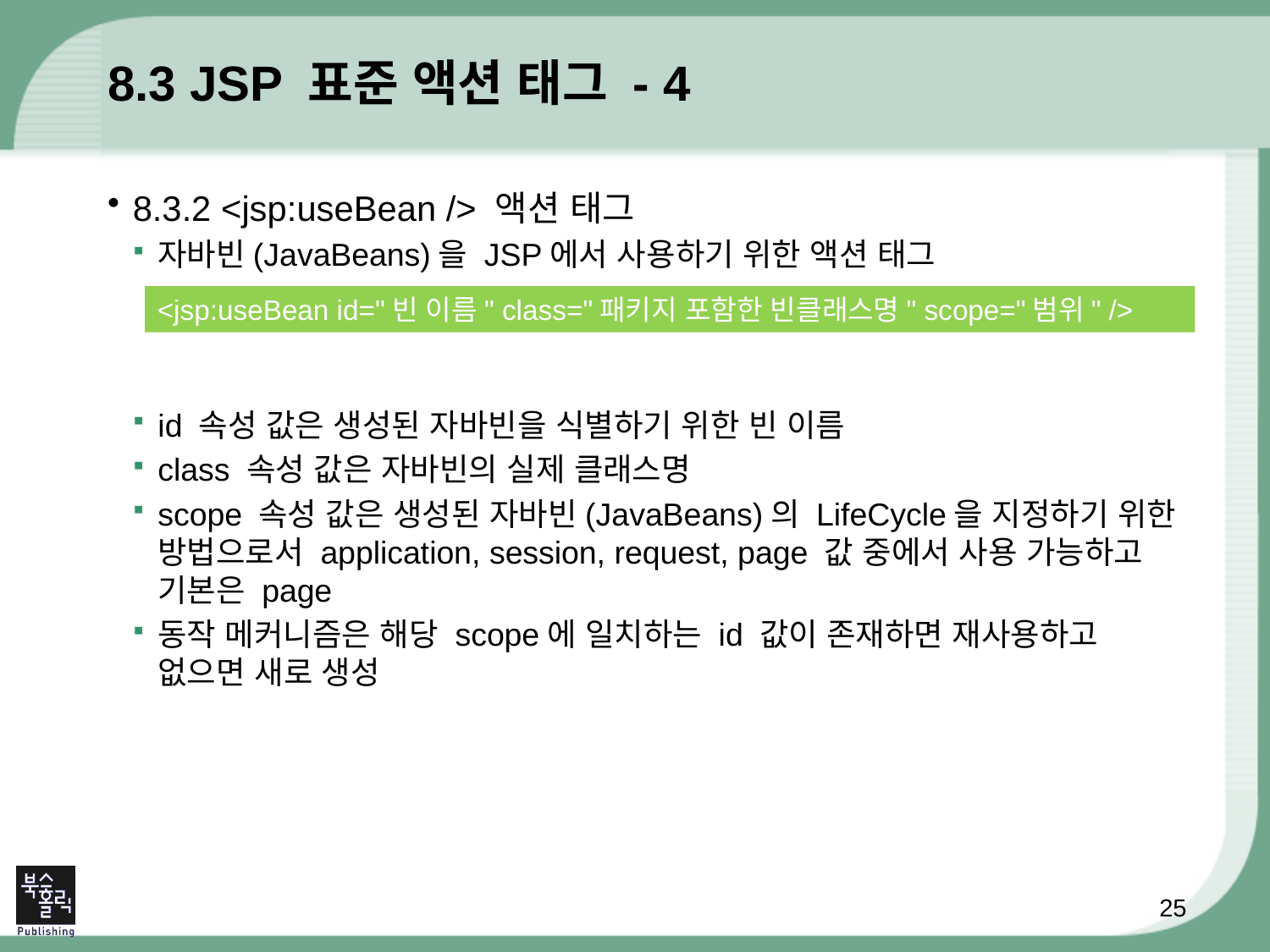

# 8.3 JSP 표준 액션 태그 - 4
8.3.2 <jsp:useBean /> 액션 태그
자바빈(JavaBeans)을 JSP에서 사용하기 위한 액션 태그

id 속성 값은 생성된 자바빈을 식별하기 위한 빈 이름
class 속성 값은 자바빈의 실제 클래스명
scope 속성 값은 생성된 자바빈(JavaBeans)의 LifeCycle을 지정하기 위한 방법으로서 application, session, request, page 값 중에서 사용 가능하고 기본은 page
동작 메커니즘은 해당 scope에 일치하는 id 값이 존재하면 재사용하고 없으면 새로 생성
<jsp:useBean id="빈 이름" class="패키지 포함한 빈클래스명" scope="범위" />
25